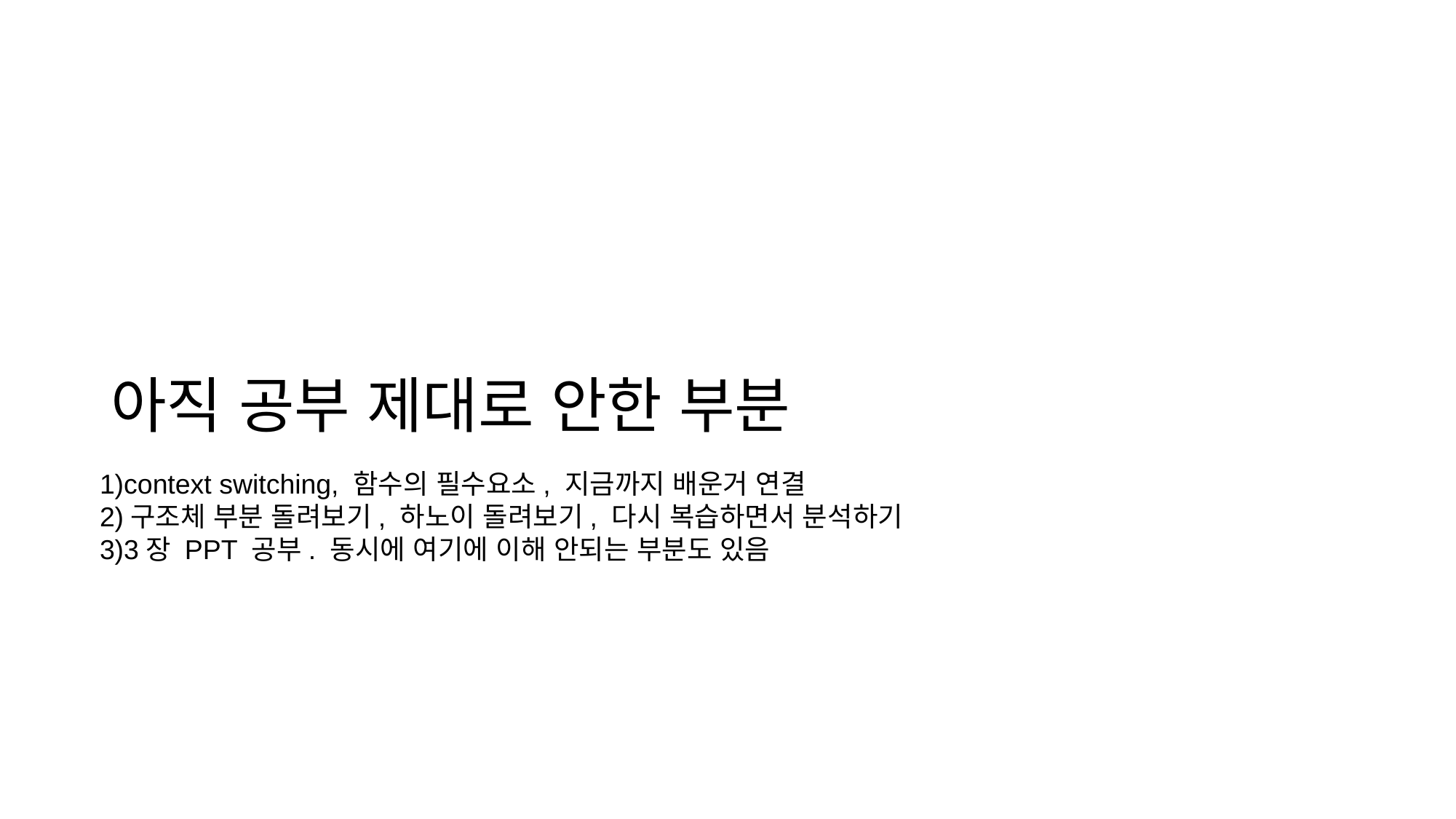

#
아직 공부 제대로 안한 부분
1)context switching, 함수의 필수요소, 지금까지 배운거 연결
2)구조체 부분 돌려보기, 하노이 돌려보기, 다시 복습하면서 분석하기
3)3장 PPT 공부. 동시에 여기에 이해 안되는 부분도 있음